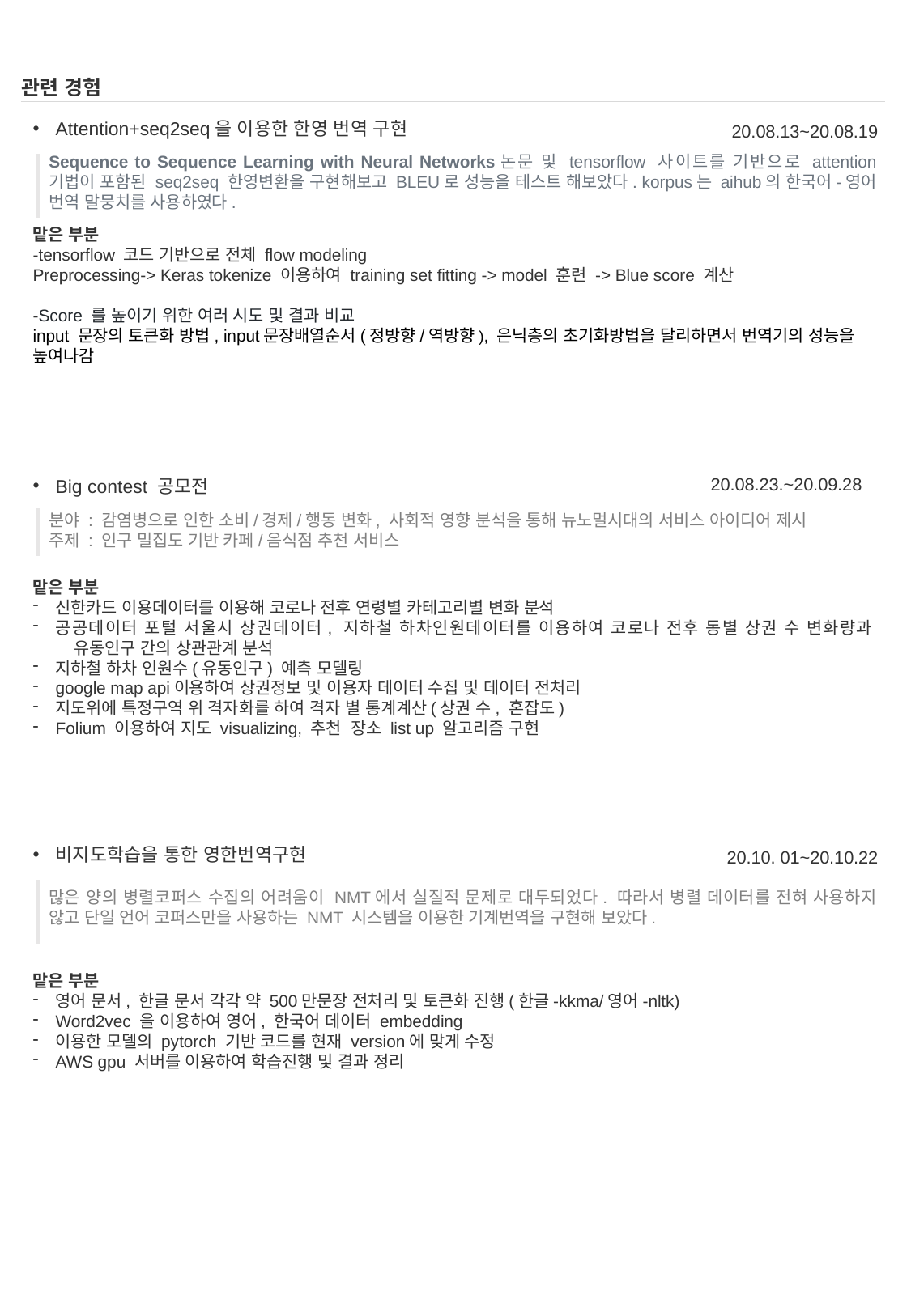

관련 경험
Attention+seq2seq을 이용한 한영 번역 구현
20.08.13~20.08.19
Sequence to Sequence Learning with Neural Networks논문 및 tensorflow 사이트를 기반으로 attention 기법이 포함된 seq2seq 한영변환을 구현해보고 BLEU로 성능을 테스트 해보았다. korpus는 aihub의 한국어-영어 번역 말뭉치를 사용하였다.
맡은 부분
-tensorflow 코드 기반으로 전체 flow modeling
Preprocessing-> Keras tokenize 이용하여 training set fitting -> model 훈련 -> Blue score 계산

-Score 를 높이기 위한 여러 시도 및 결과 비교
input 문장의 토큰화 방법, input문장배열순서(정방향/역방향), 은닉층의 초기화방법을 달리하면서 번역기의 성능을 높여나감
20.08.23.~20.09.28
Big contest 공모전
분야 : 감염병으로 인한 소비/경제/행동 변화, 사회적 영향 분석을 통해 뉴노멀시대의 서비스 아이디어 제시
주제 : 인구 밀집도 기반 카페/음식점 추천 서비스
맡은 부분
신한카드 이용데이터를 이용해 코로나 전후 연령별 카테고리별 변화 분석
공공데이터 포털 서울시 상권데이터, 지하철 하차인원데이터를 이용하여 코로나 전후 동별 상권 수 변화량과
    유동인구 간의 상관관계 분석
지하철 하차 인원수(유동인구) 예측 모델링
google map api이용하여 상권정보 및 이용자 데이터 수집 및 데이터 전처리
지도위에 특정구역 위 격자화를 하여 격자 별 통계계산(상권 수, 혼잡도)
Folium 이용하여 지도 visualizing, 추천  장소 list up 알고리즘 구현
비지도학습을 통한 영한번역구현
20.10. 01~20.10.22
많은 양의 병렬코퍼스 수집의 어려움이 NMT에서 실질적 문제로 대두되었다. 따라서 병렬 데이터를 전혀 사용하지 않고 단일 언어 코퍼스만을 사용하는 NMT 시스템을 이용한 기계번역을 구현해 보았다.
맡은 부분
영어 문서, 한글 문서 각각 약 500만문장 전처리 및 토큰화 진행(한글-kkma/영어-nltk)
Word2vec 을 이용하여 영어, 한국어 데이터 embedding
이용한 모델의 pytorch 기반 코드를 현재 version에 맞게 수정
AWS gpu 서버를 이용하여 학습진행 및 결과 정리